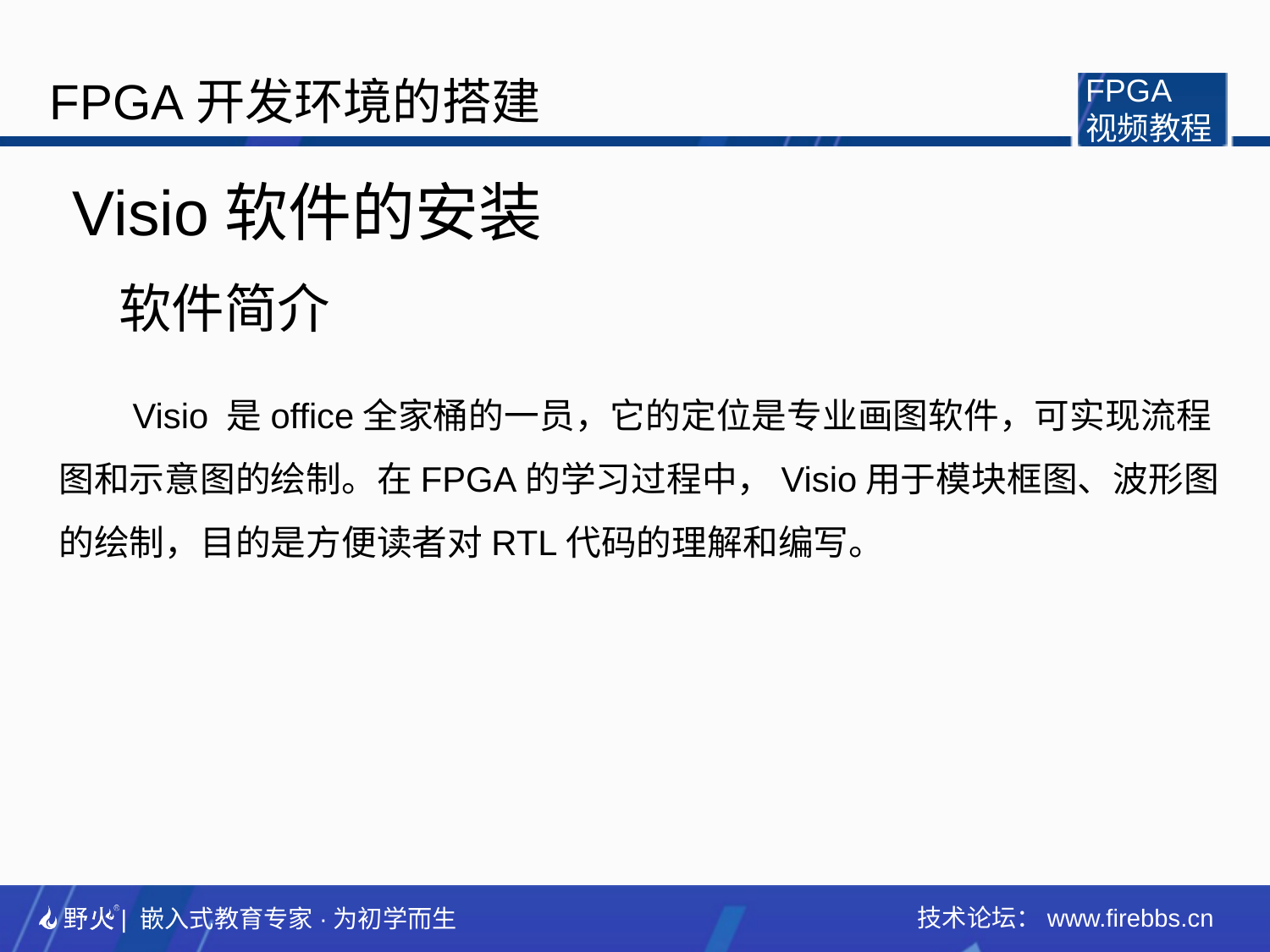

FPGA开发环境的搭建
FPGA
视频教程
  Visio软件的安装
软件简介
 Visio 是office全家桶的一员，它的定位是专业画图软件，可实现流程图和示意图的绘制。在FPGA的学习过程中，Visio用于模块框图、波形图的绘制，目的是方便读者对RTL代码的理解和编写。